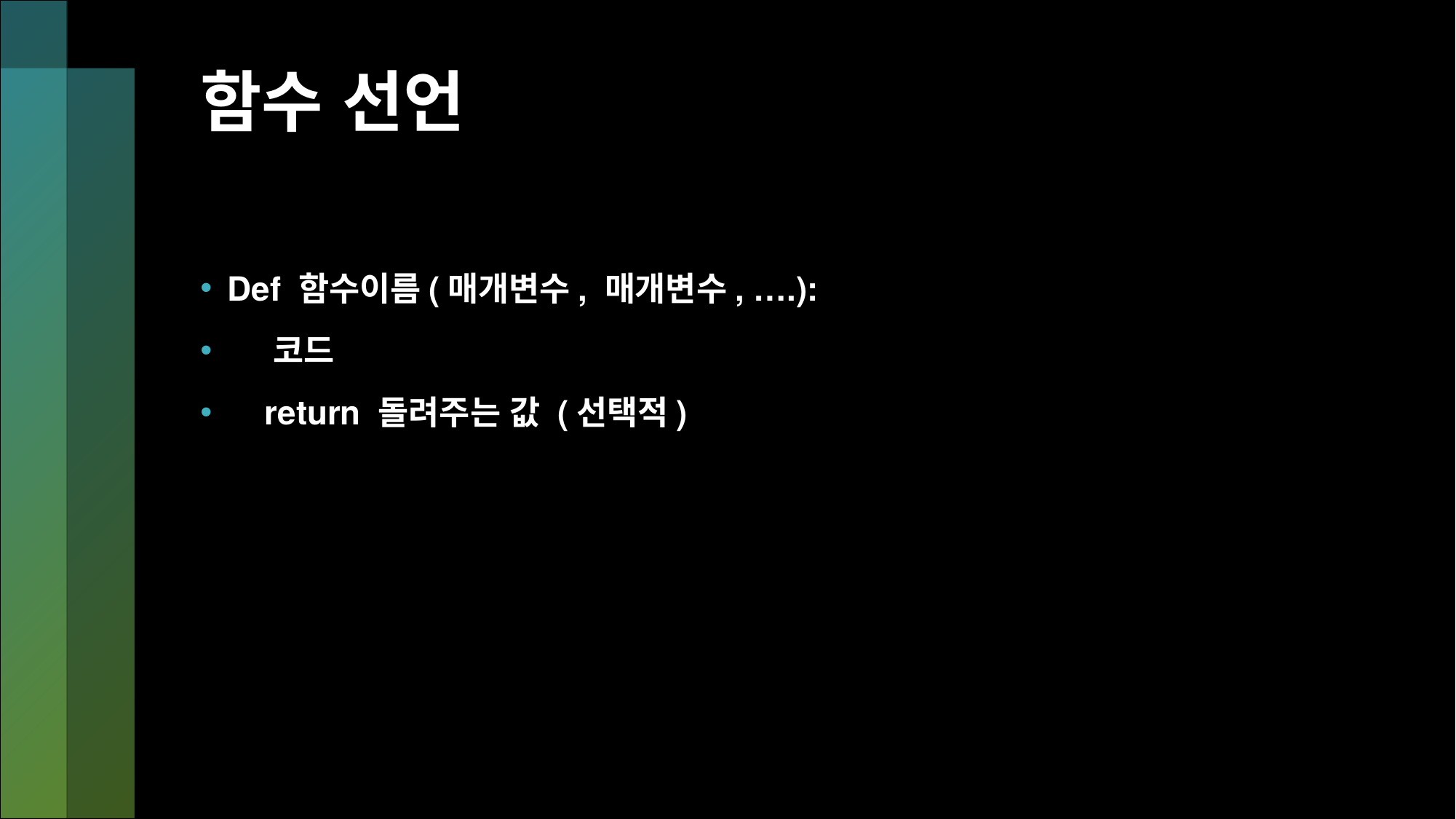

# 함수 선언
Def 함수이름(매개변수, 매개변수, ….):
    코드
    return 돌려주는 값 (선택적)